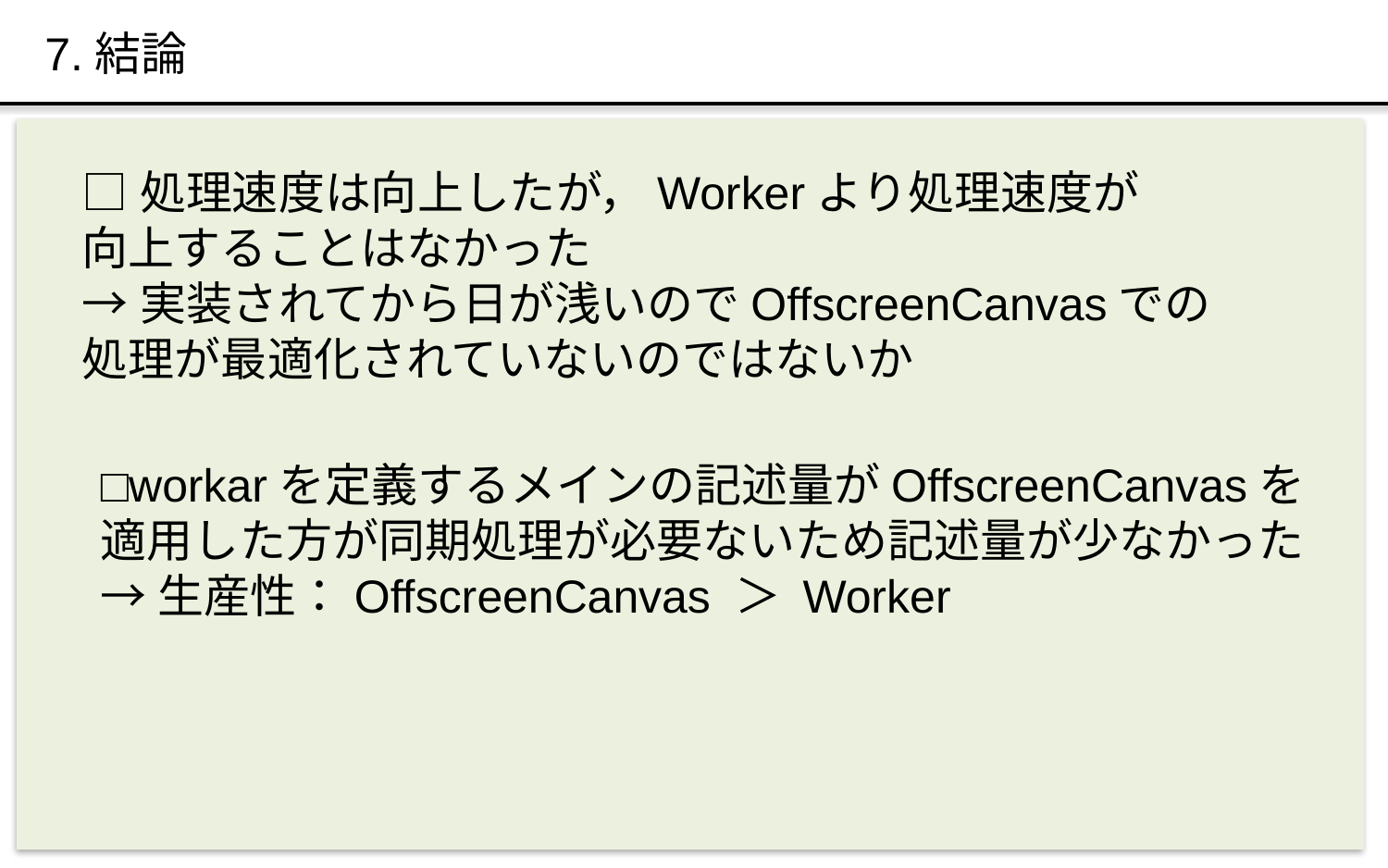

7.結論

□処理速度は向上したが，Workerより処理速度が
向上することはなかった
→実装されてから日が浅いのでOffscreenCanvasでの
処理が最適化されていないのではないか
□workarを定義するメインの記述量がOffscreenCanvasを
適用した方が同期処理が必要ないため記述量が少なかった
→生産性：OffscreenCanvas ＞ Worker